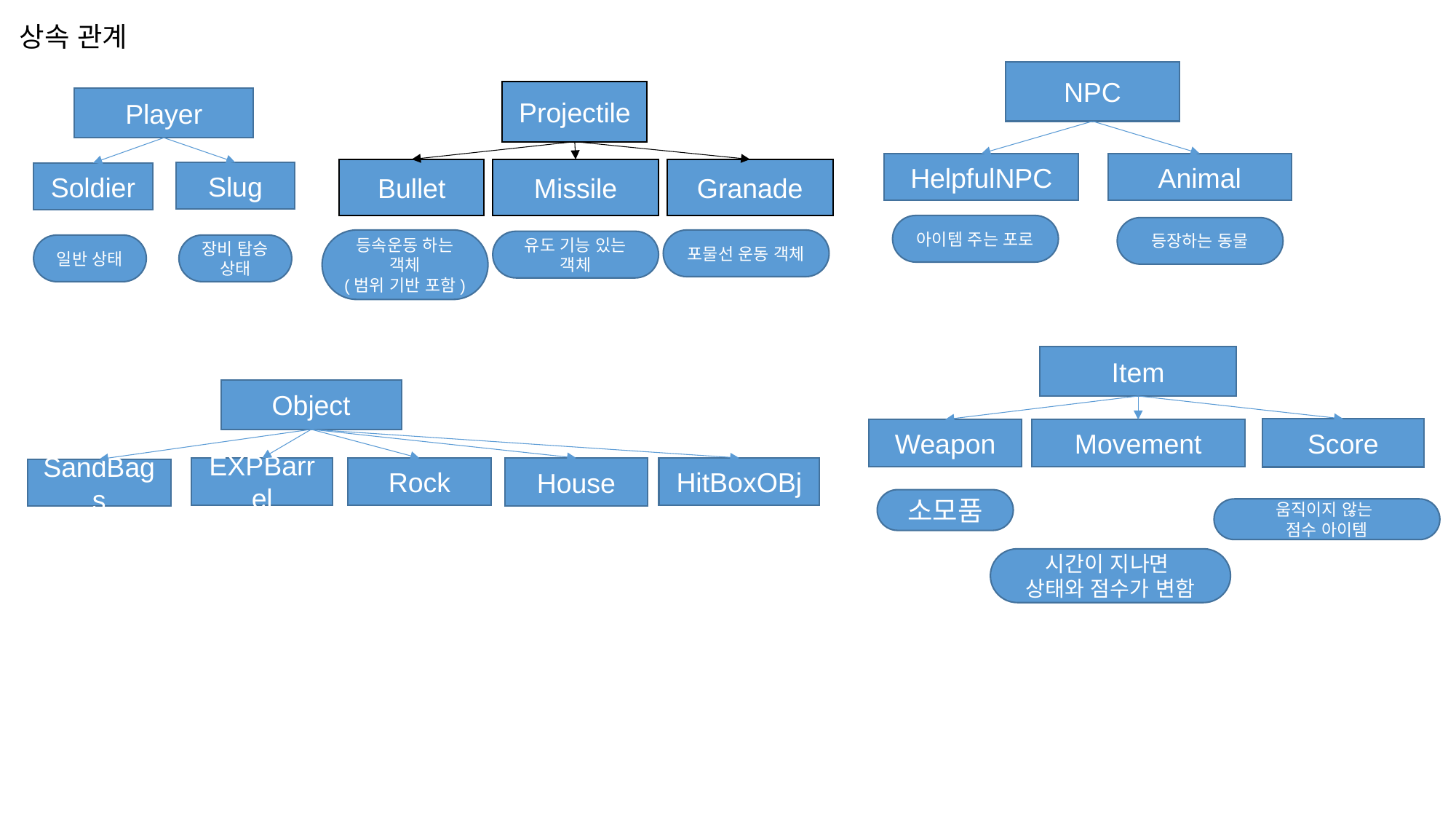

상속 관계
NPC
Projectile
Player
HelpfulNPC
Animal
Bullet
Missile
Granade
Slug
Soldier
아이템 주는 포로
등장하는 동물
등속운동 하는
객체
(범위 기반 포함)
포물선 운동 객체
유도 기능 있는
객체
일반 상태
장비 탑승 상태
Item
Object
Score
Weapon
Movement
HitBoxOBj
House
EXPBarrel
Rock
SandBags
소모품
움직이지 않는
점수 아이템
시간이 지나면
상태와 점수가 변함